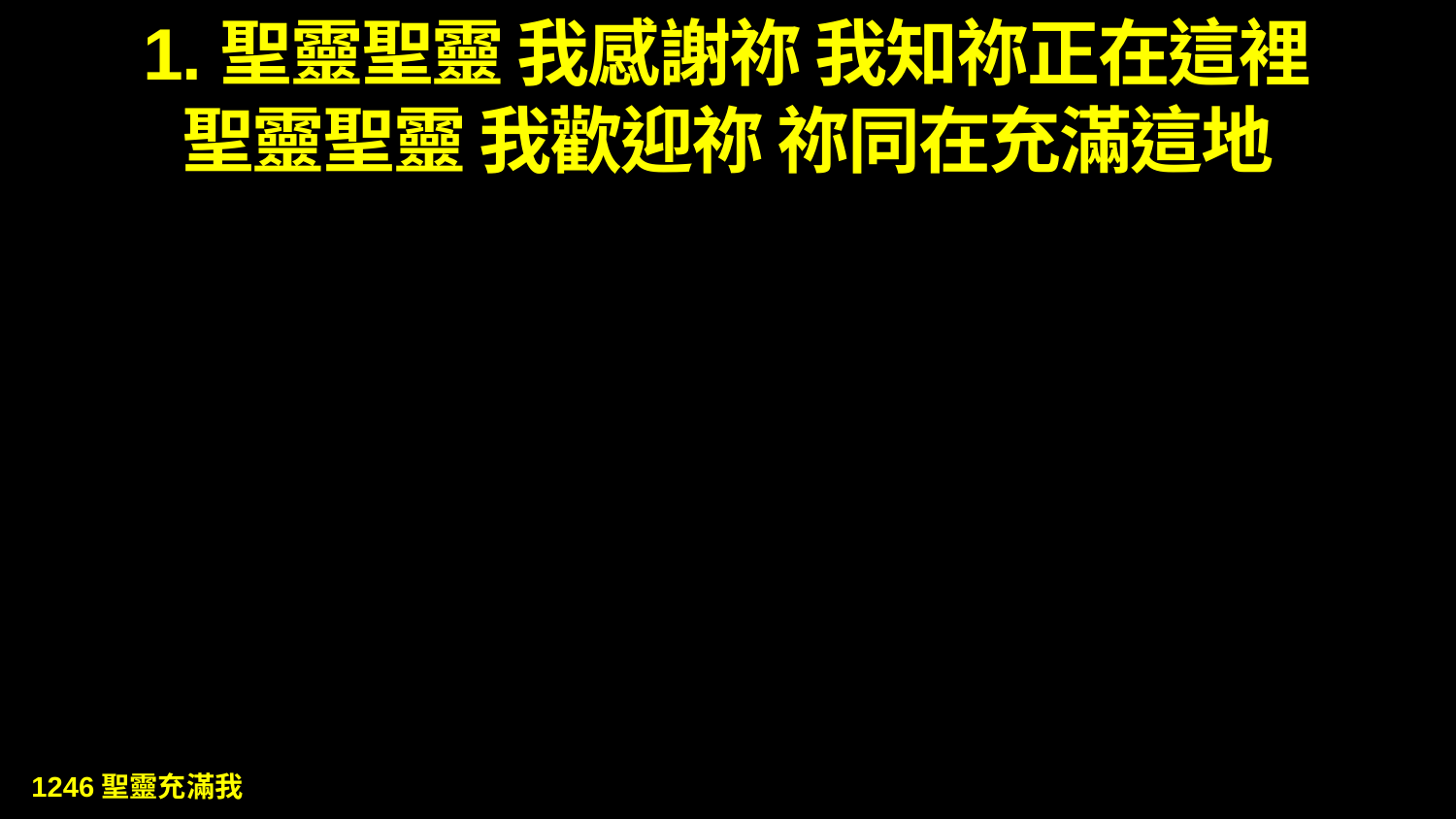

# 1.聖靈聖靈 我感謝祢 我知祢正在這裡 聖靈聖靈 我歡迎祢 祢同在充滿這地
1246聖靈充滿我